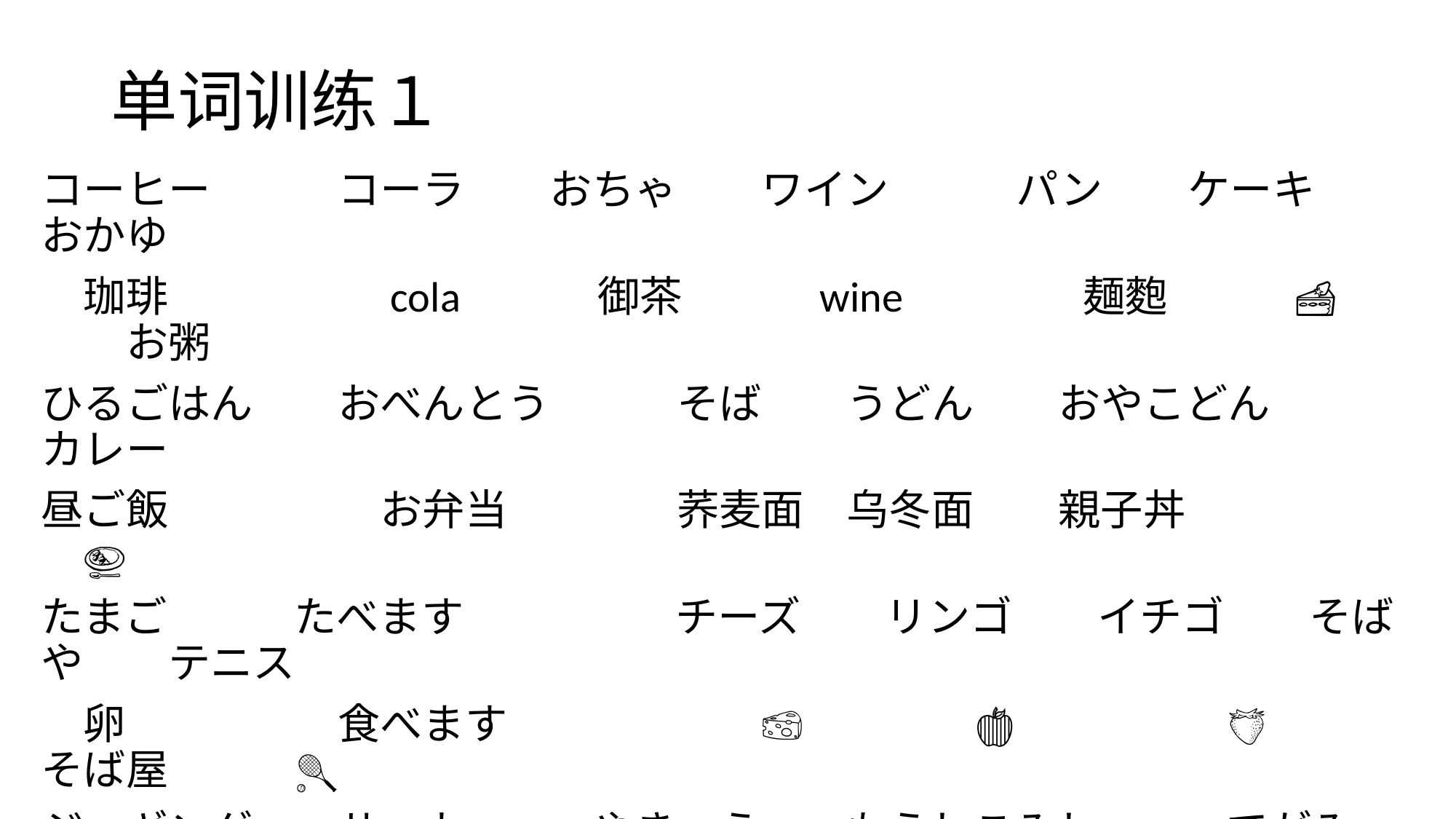

# 单词训练１
コーヒー　　　コーラ　　おちゃ　　ワイン　　　パン　　ケーキ　　おかゆ
　珈琲　　　　　cola　　　御茶　　　wine　　　　麺麭　　　🍰　　　　お粥
ひるごはん　　おべんとう　　　そば　　うどん　　おやこどん　　　カレー
昼ご飯　　　　　お弁当　　　　荞麦面　乌冬面　　親子丼　　　　　　🍛
たまご　　　たべます　　　　　チーズ　　リンゴ　　イチゴ　　そばや　　テニス
　卵　　　　　食べます　　　　　　🧀　　　　🍎　　　　　🍓　　　そば屋　　　🎾
ジョギング　　サッカー　　やきゅう　　もうしこみしょ　　てがみ　　かきます
　　慢跑　　　　　⚽　　　　　　野球　　　　　申込書　　　　手紙　　　書きます
シーディー　　おんがく　　ききます　　　えいが　　　どうぶつえん　　　みます
💿　　　　　　　　音楽　　　　聞きます　　　映画　　　　　動物園　　　　　見ます